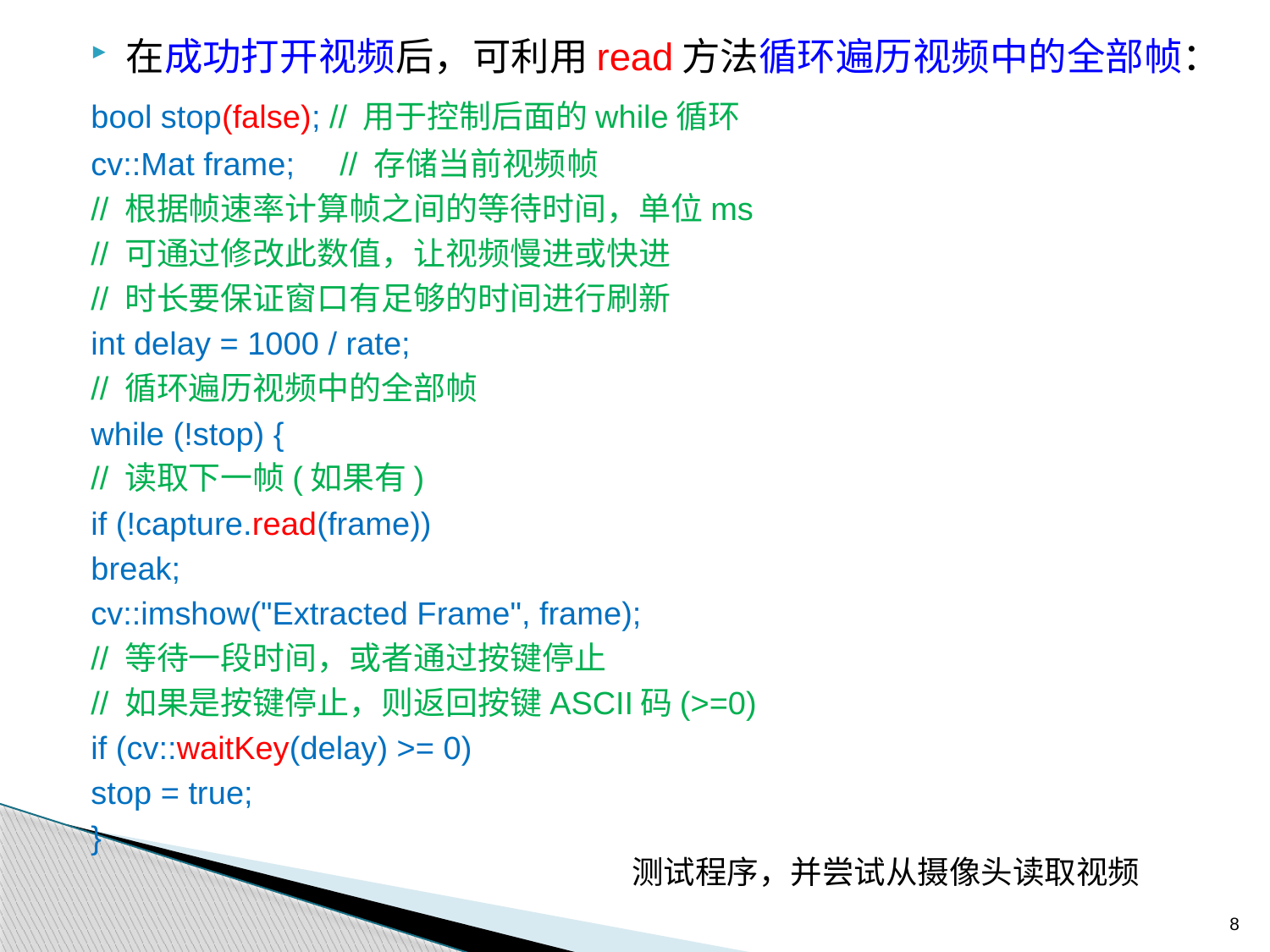

在成功打开视频后，可利用read方法循环遍历视频中的全部帧：
	bool stop(false); // 用于控制后面的while循环
	cv::Mat frame;	  // 存储当前视频帧
	// 根据帧速率计算帧之间的等待时间，单位ms
	// 可通过修改此数值，让视频慢进或快进
	// 时长要保证窗口有足够的时间进行刷新
	int delay = 1000 / rate;
	// 循环遍历视频中的全部帧
	while (!stop) {
		// 读取下一帧(如果有)
		if (!capture.read(frame))
			break;
		cv::imshow("Extracted Frame", frame);
		// 等待一段时间，或者通过按键停止
		// 如果是按键停止，则返回按键ASCII码(>=0)
		if (cv::waitKey(delay) >= 0)
			stop = true;
	}
测试程序，并尝试从摄像头读取视频
8